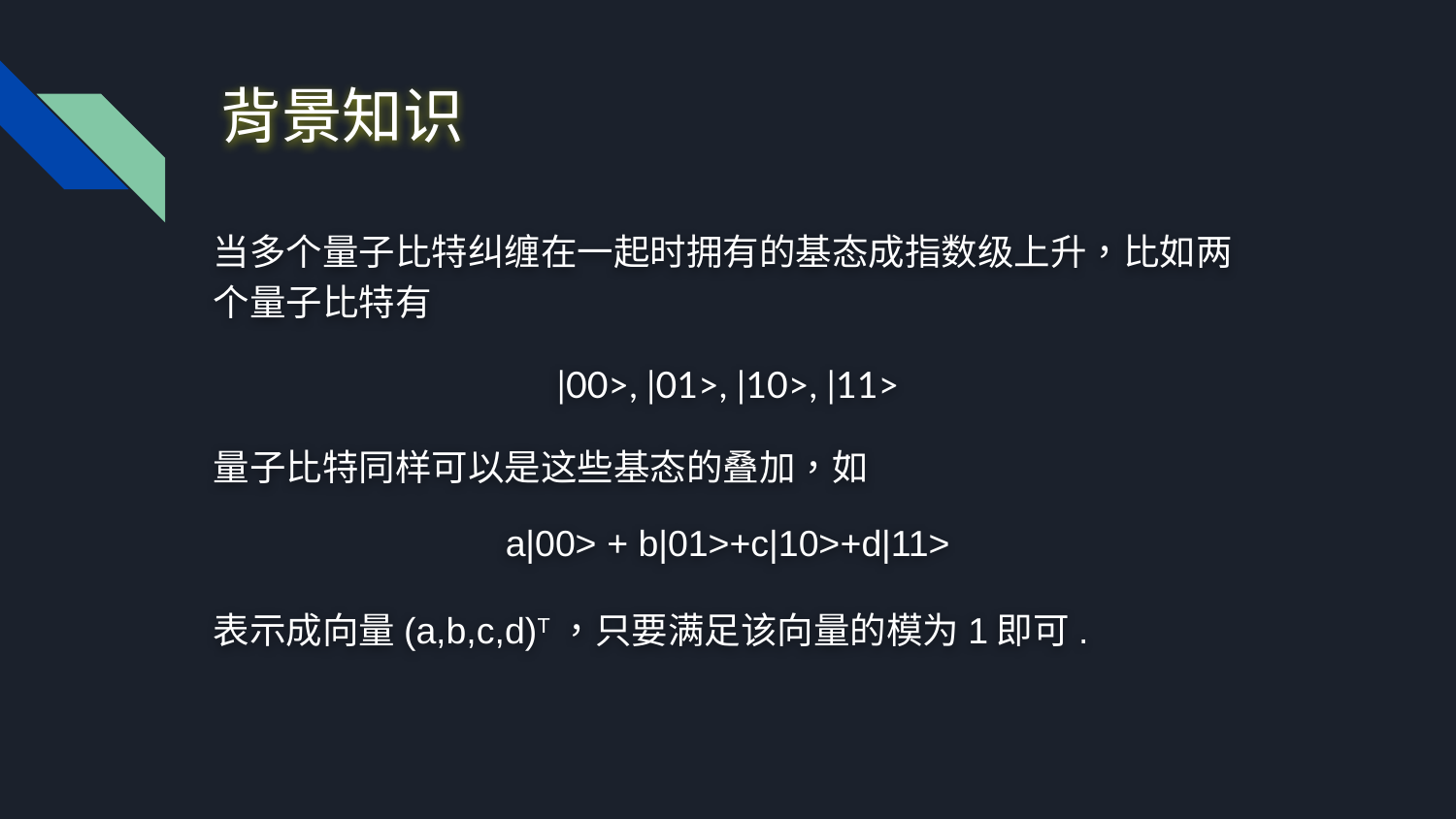

# 背景知识
当多个量子比特纠缠在一起时拥有的基态成指数级上升，比如两个量子比特有
|00>, |01>, |10>, |11>
量子比特同样可以是这些基态的叠加，如
a|00> + b|01>+c|10>+d|11>

表示成向量(a,b,c,d)T，只要满足该向量的模为1即可.